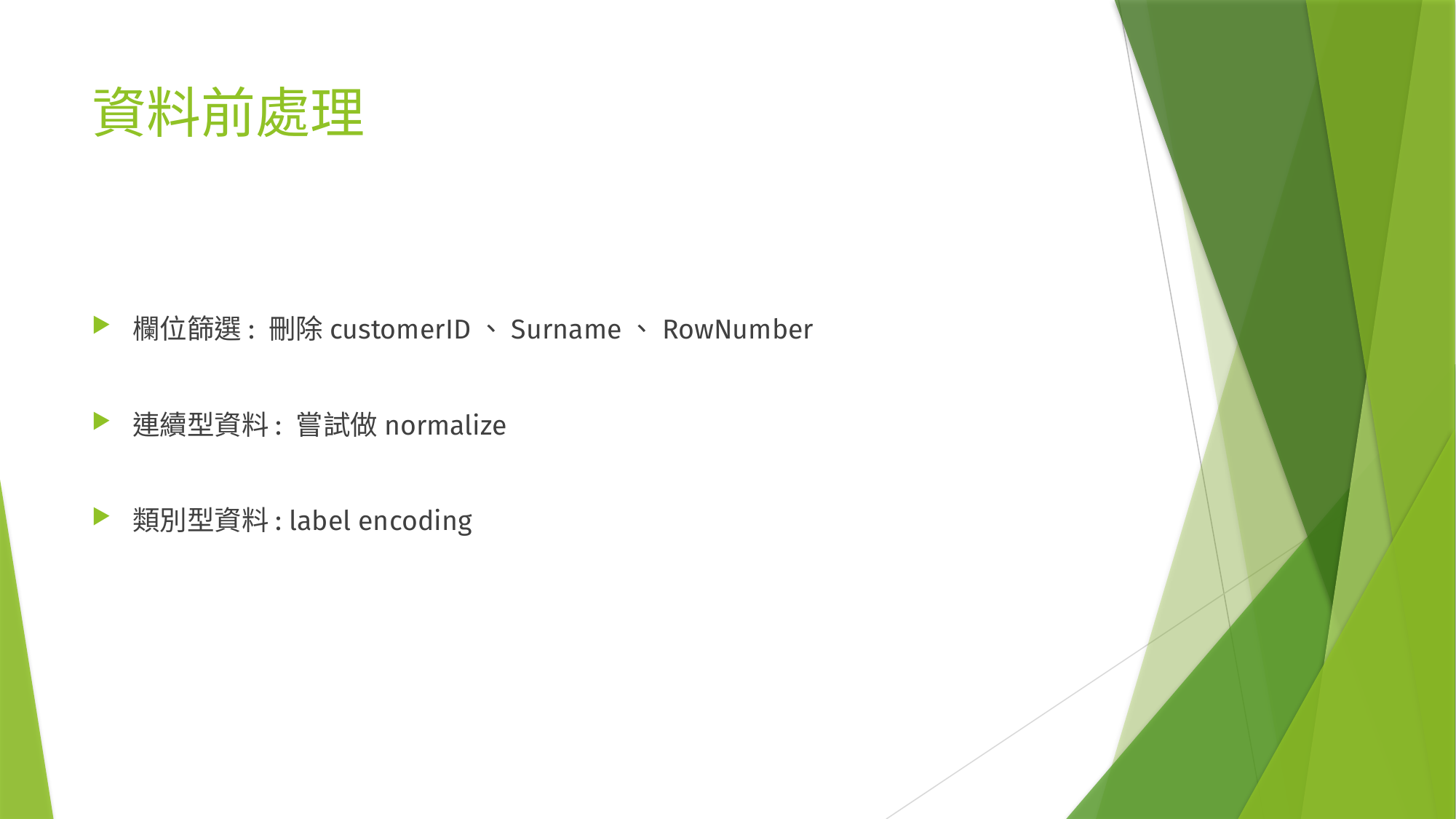

# 資料前處理

欄位篩選: 刪除customerID、Surname、RowNumber

連續型資料: 嘗試做normalize

類別型資料: label encoding